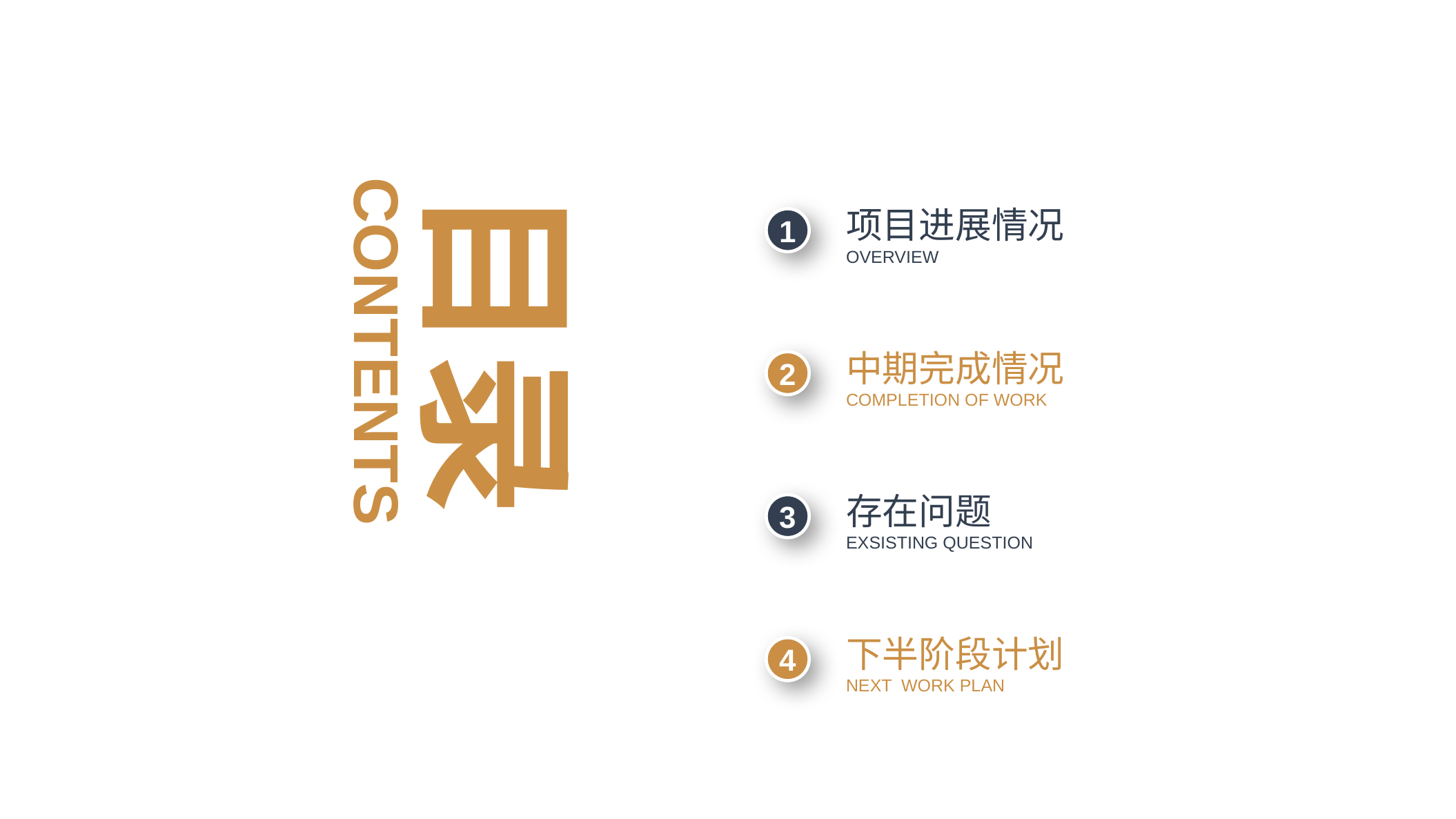

目录
项目进展情况
OVERVIEW
1
CONTENTS
中期完成情况
COMPLETION OF WORK
2
存在问题
EXSISTING QUESTION
3
下半阶段计划
NEXT  WORK PLAN
4